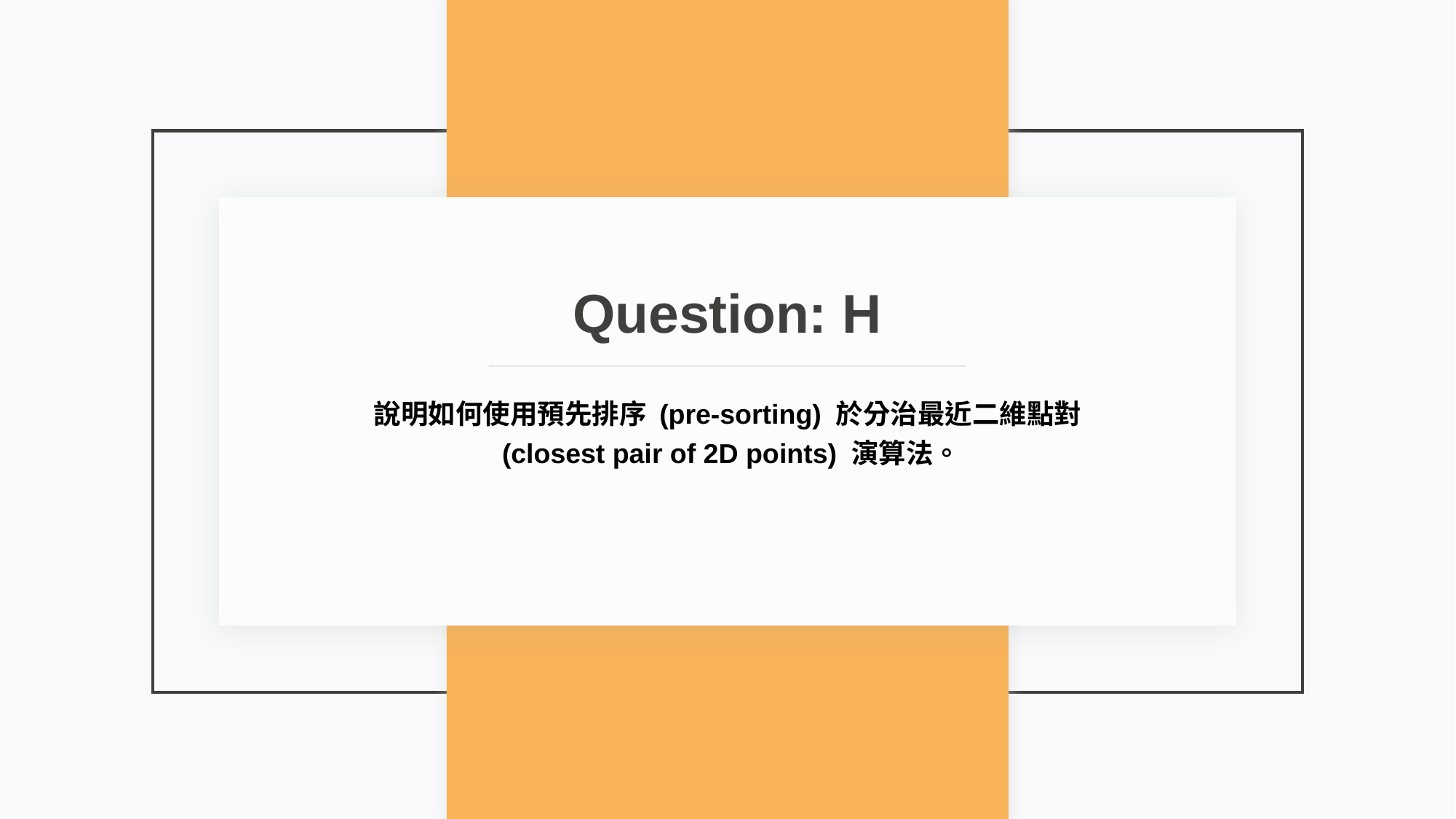

Question: H
說明如何使用預先排序 (pre-sorting) 於分治最近二維點對
 (closest pair of 2D points) 演算法。